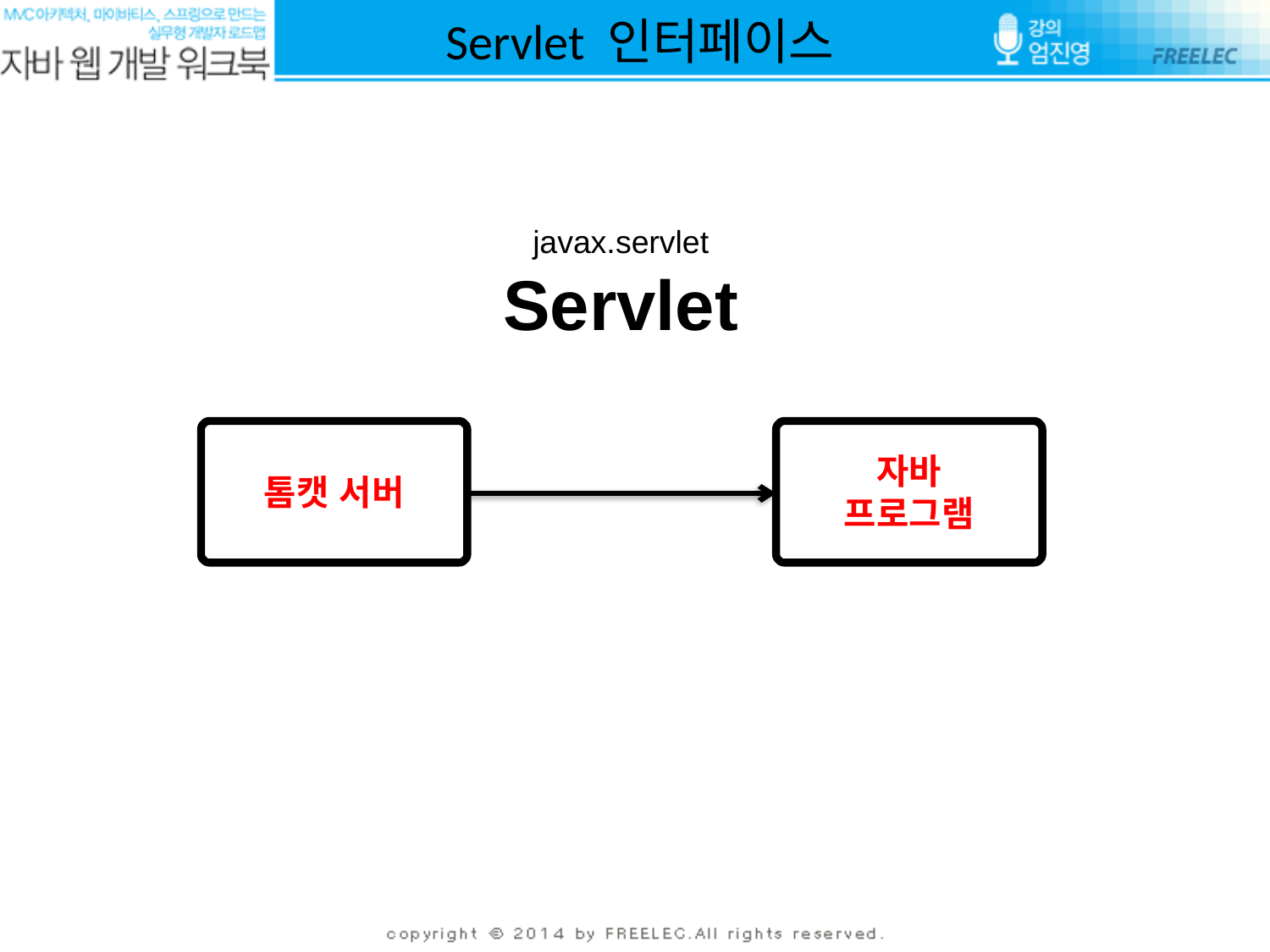

# Servlet 인터페이스
javax.servlet
Servlet
톰캣 서버
자바
프로그램